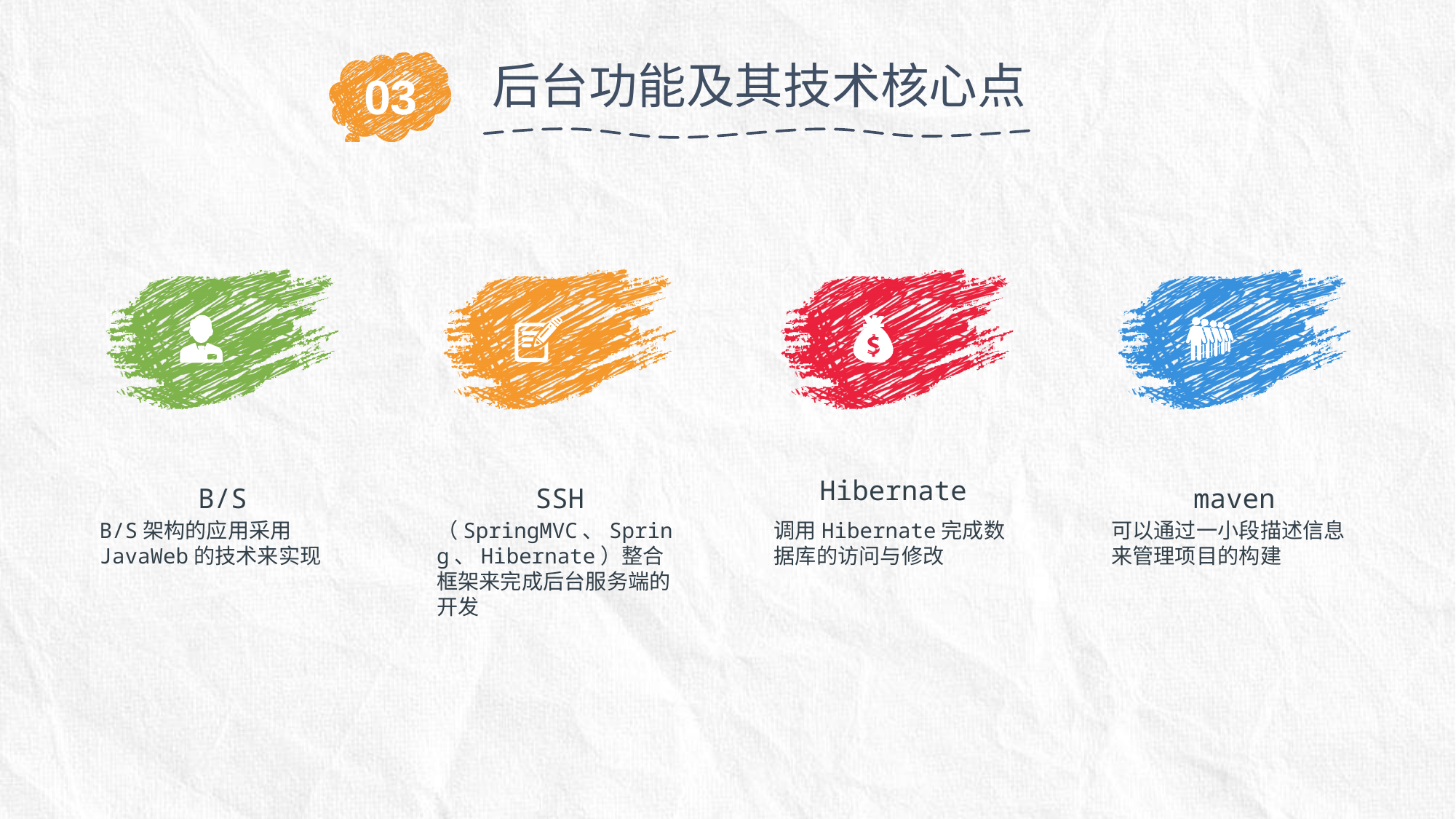

后台功能及其技术核心点

03

Hibernate
B/S
B/S架构的应用采用JavaWeb的技术来实现
SSH
（SpringMVC、Spring、Hibernate）整合框架来完成后台服务端的开发

调用Hibernate完成数据库的访问与修改
maven
可以通过一小段描述信息来管理项目的构建